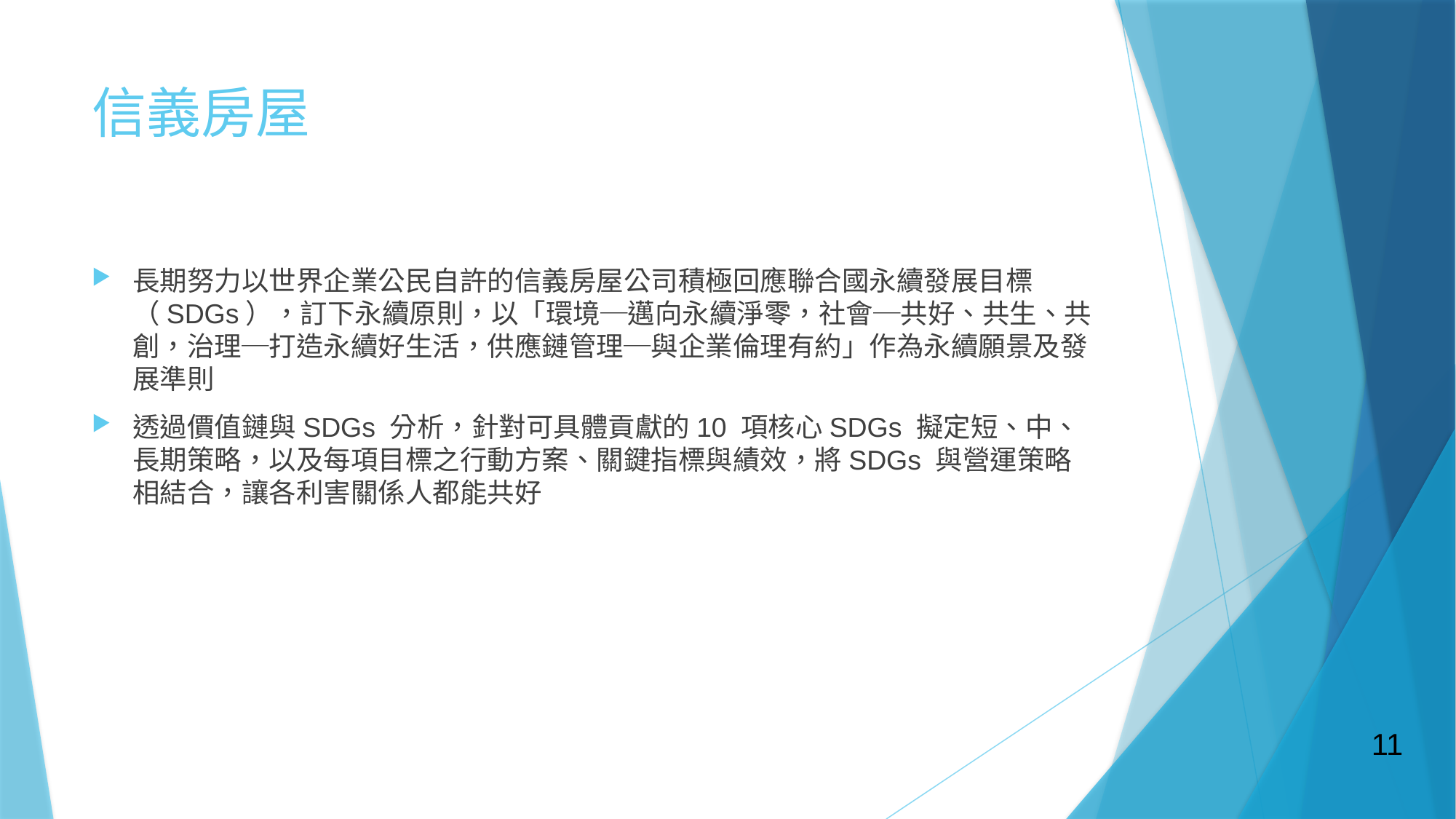

# 信義房屋
長期努力以世界企業公民自許的信義房屋公司積極回應聯合國永續發展目標（SDGs），訂下永續原則，以「環境─邁向永續淨零，社會─共好、共生、共創，治理─打造永續好生活，供應鏈管理─與企業倫理有約」作為永續願景及發展準則
透過價值鏈與SDGs 分析，針對可具體貢獻的10 項核心SDGs 擬定短、中、長期策略，以及每項目標之行動方案、關鍵指標與績效，將SDGs 與營運策略相結合，讓各利害關係人都能共好
11